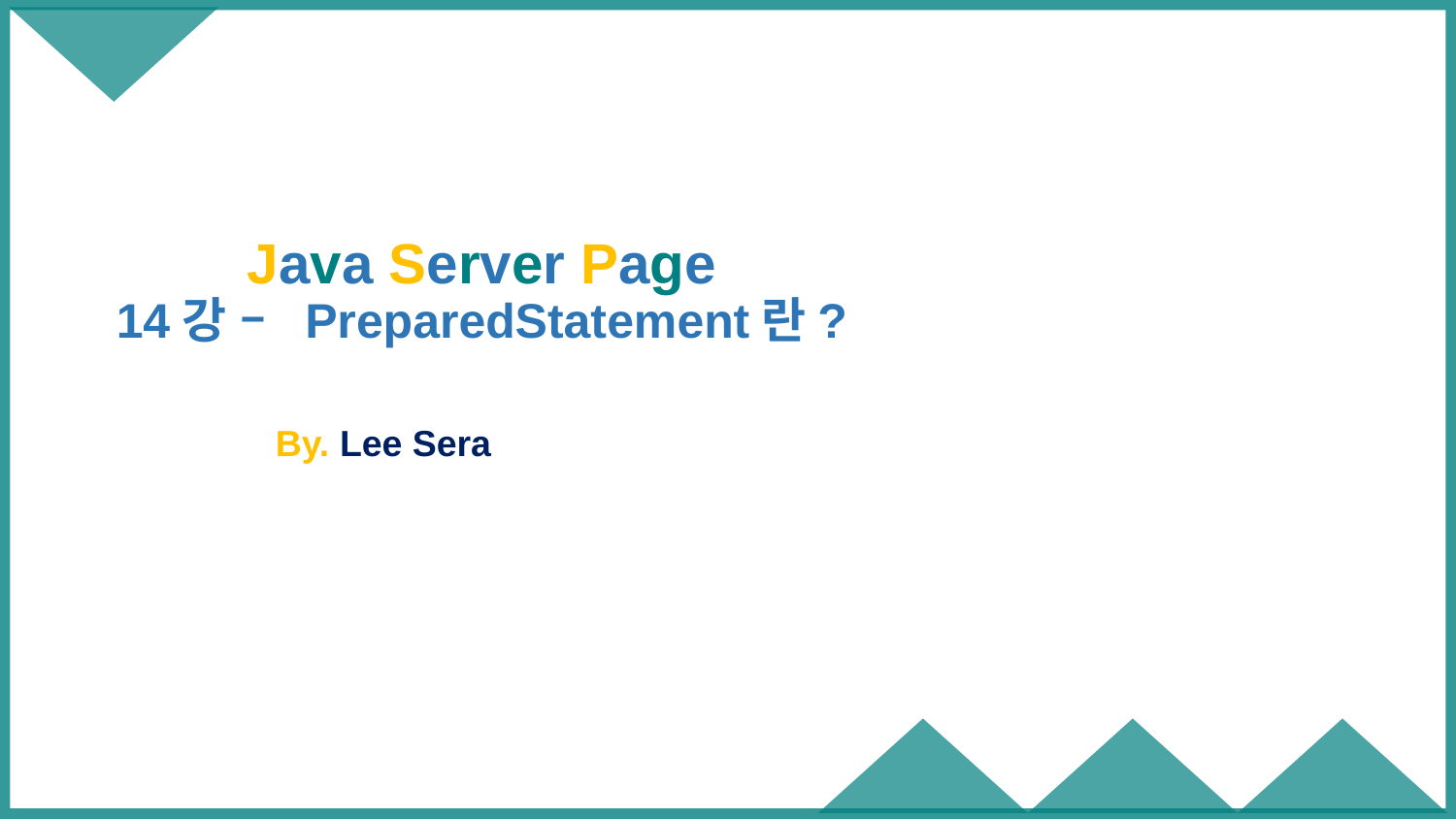

# Java Server Page 14강 –  PreparedStatement란?
By. Lee Sera